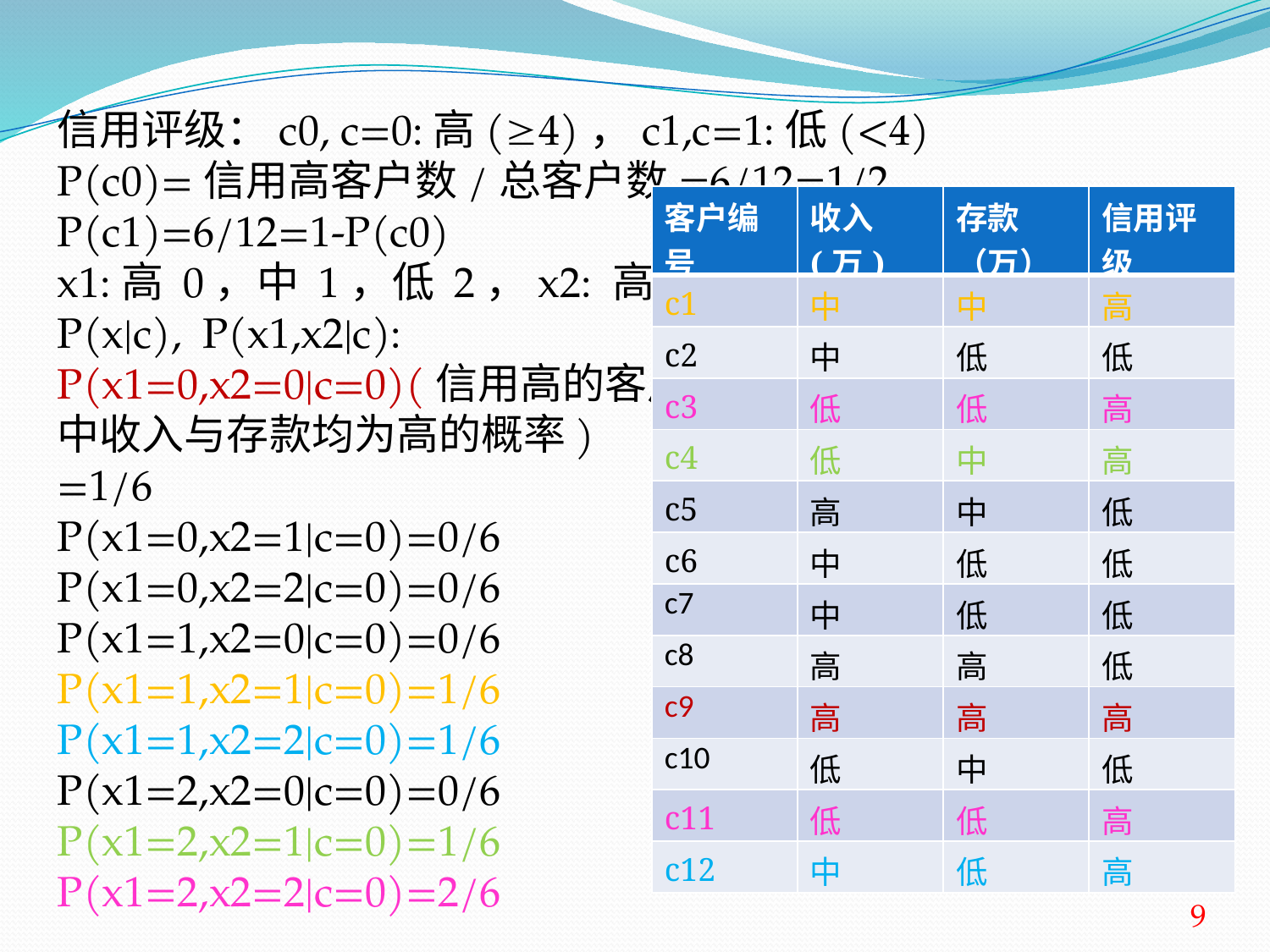

信用评级：c0, c=0:高(≥4)，c1,c=1:低(<4)
P(c0)=信用高客户数/总客户数=6/12=1/2
P(c1)=6/12=1-P(c0)
x1:高 0，中 1，低 2，x2: 高 0，中 1，低 2
P(x|c),  P(x1,x2|c):
P(x1=0,x2=0|c=0)(信用高的客户
中收入与存款均为高的概率)
=1/6
P(x1=0,x2=1|c=0)=0/6
P(x1=0,x2=2|c=0)=0/6
P(x1=1,x2=0|c=0)=0/6
P(x1=1,x2=1|c=0)=1/6
P(x1=1,x2=2|c=0)=1/6
P(x1=2,x2=0|c=0)=0/6
P(x1=2,x2=1|c=0)=1/6
P(x1=2,x2=2|c=0)=2/6
| 客户编号 | 收入(万) | 存款（万） | 信用评级 |
| --- | --- | --- | --- |
| c1 | 中 | 中 | 高 |
| c2 | 中 | 低 | 低 |
| c3 | 低 | 低 | 高 |
| c4 | 低 | 中 | 高 |
| c5 | 高 | 中 | 低 |
| c6 | 中 | 低 | 低 |
| c7 | 中 | 低 | 低 |
| c8 | 高 | 高 | 低 |
| c9 | 高 | 高 | 高 |
| c10 | 低 | 中 | 低 |
| c11 | 低 | 低 | 高 |
| c12 | 中 | 低 | 高 |
9